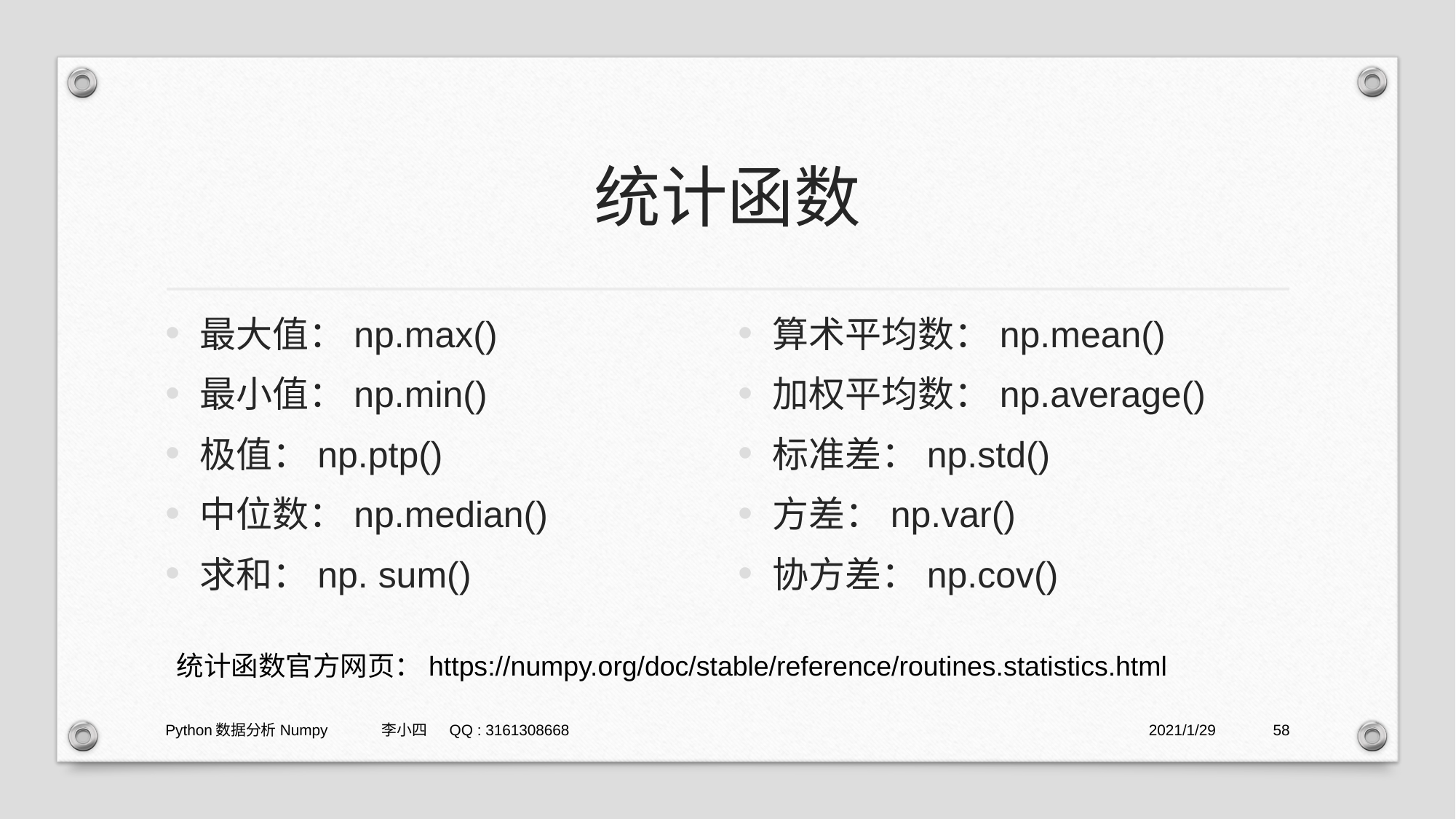

# 统计函数
最大值：np.max()
最小值：np.min()
极值：np.ptp()
中位数：np.median()
求和：np. sum()

算术平均数：np.mean()
加权平均数：np.average()
标准差：np.std()
方差：np.var()
协方差：np.cov()
统计函数官方网页：https://numpy.org/doc/stable/reference/routines.statistics.html
Python数据分析Numpy            李小四    QQ : 3161308668
2021/1/29
58